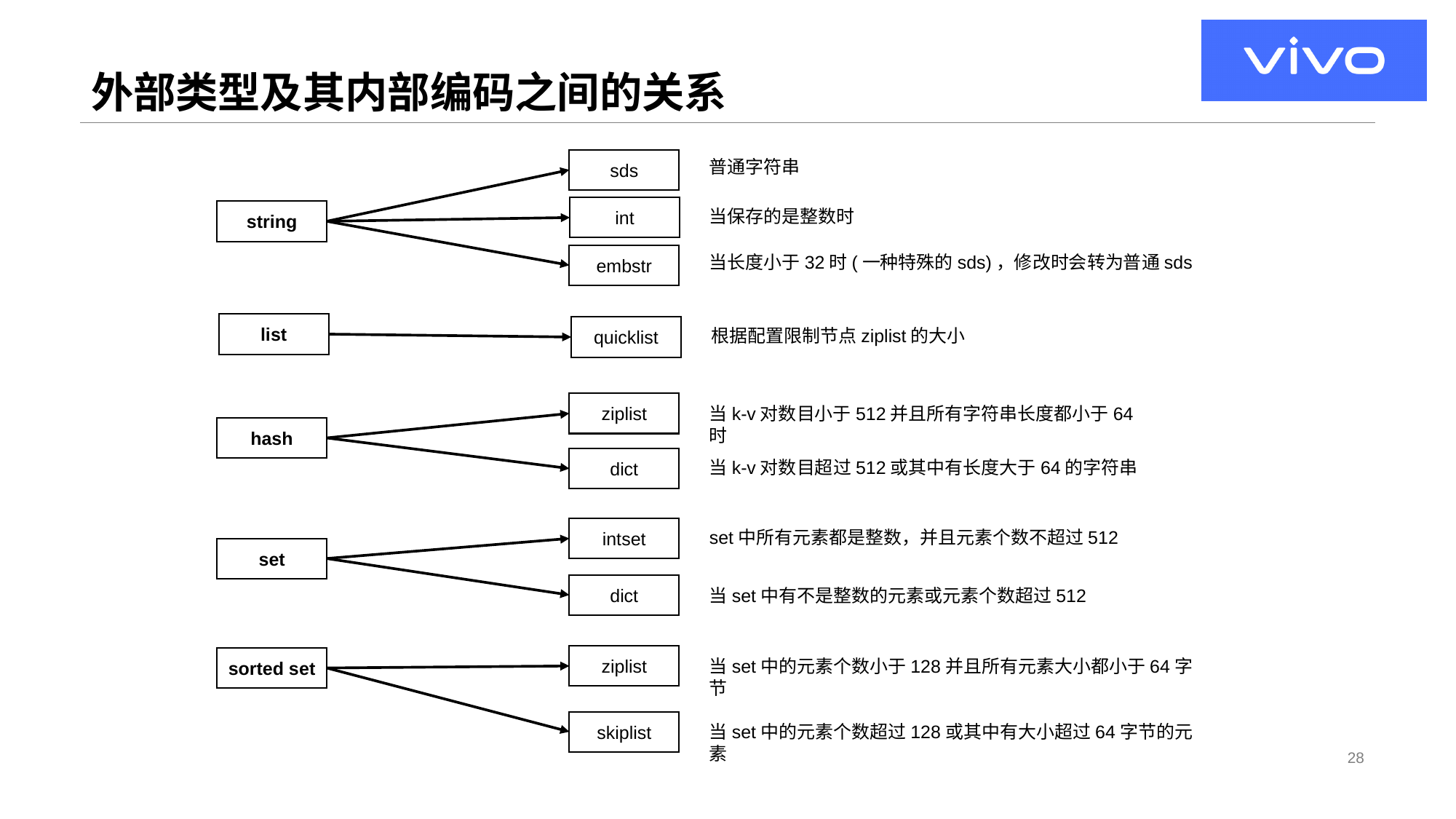

# 外部类型及其内部编码之间的关系
sds
普通字符串
int
当保存的是整数时
string
embstr
当长度小于32时(一种特殊的sds)，修改时会转为普通sds
list
quicklist
根据配置限制节点ziplist的大小
ziplist
当k-v对数目小于512并且所有字符串长度都小于64时
hash
dict
当k-v对数目超过512或其中有长度大于64的字符串
intset
set中所有元素都是整数，并且元素个数不超过512
set
dict
当set中有不是整数的元素或元素个数超过512
ziplist
sorted set
当set中的元素个数小于128并且所有元素大小都小于64字节
skiplist
当set中的元素个数超过128或其中有大小超过64字节的元素
28